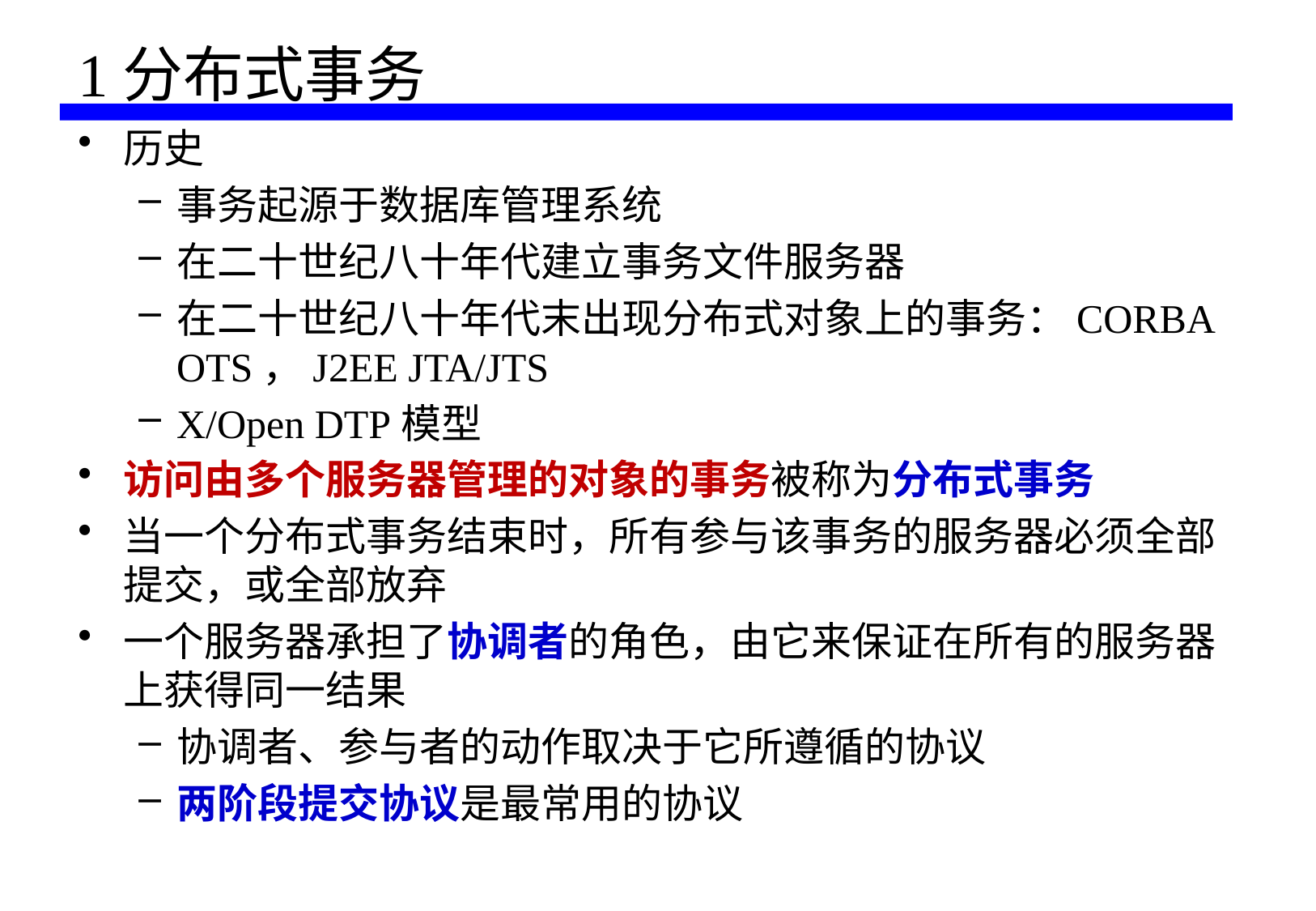

# 1分布式事务
历史
事务起源于数据库管理系统
在二十世纪八十年代建立事务文件服务器
在二十世纪八十年代末出现分布式对象上的事务：CORBA OTS，J2EE JTA/JTS
X/Open DTP模型
访问由多个服务器管理的对象的事务被称为分布式事务
当一个分布式事务结束时，所有参与该事务的服务器必须全部提交，或全部放弃
一个服务器承担了协调者的角色，由它来保证在所有的服务器上获得同一结果
协调者、参与者的动作取决于它所遵循的协议
两阶段提交协议是最常用的协议